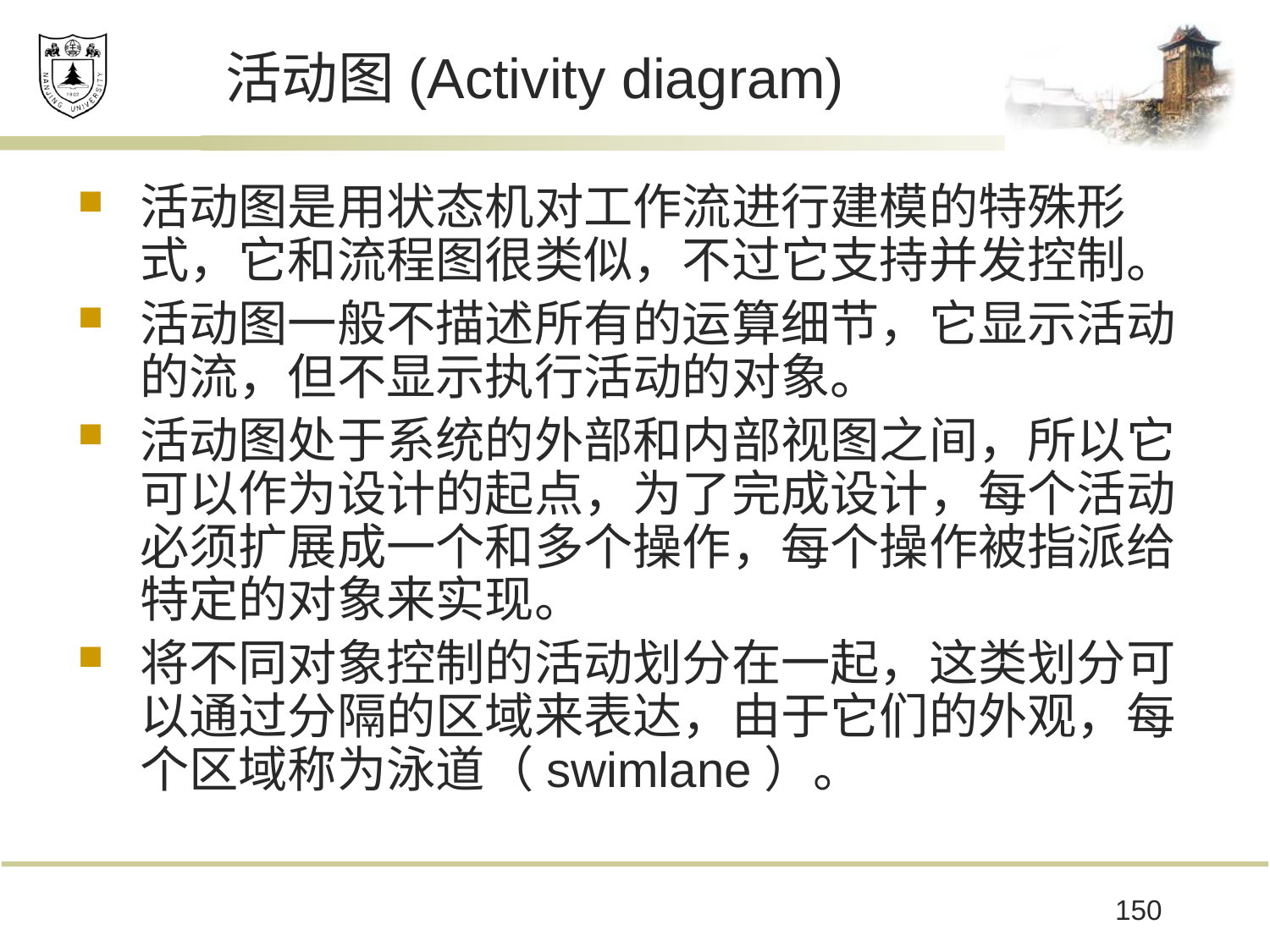

# 活动图(Activity diagram)
活动图是用状态机对工作流进行建模的特殊形式，它和流程图很类似，不过它支持并发控制。
活动图一般不描述所有的运算细节，它显示活动的流，但不显示执行活动的对象。
活动图处于系统的外部和内部视图之间，所以它可以作为设计的起点，为了完成设计，每个活动必须扩展成一个和多个操作，每个操作被指派给特定的对象来实现。
将不同对象控制的活动划分在一起，这类划分可以通过分隔的区域来表达，由于它们的外观，每个区域称为泳道（swimlane）。
150